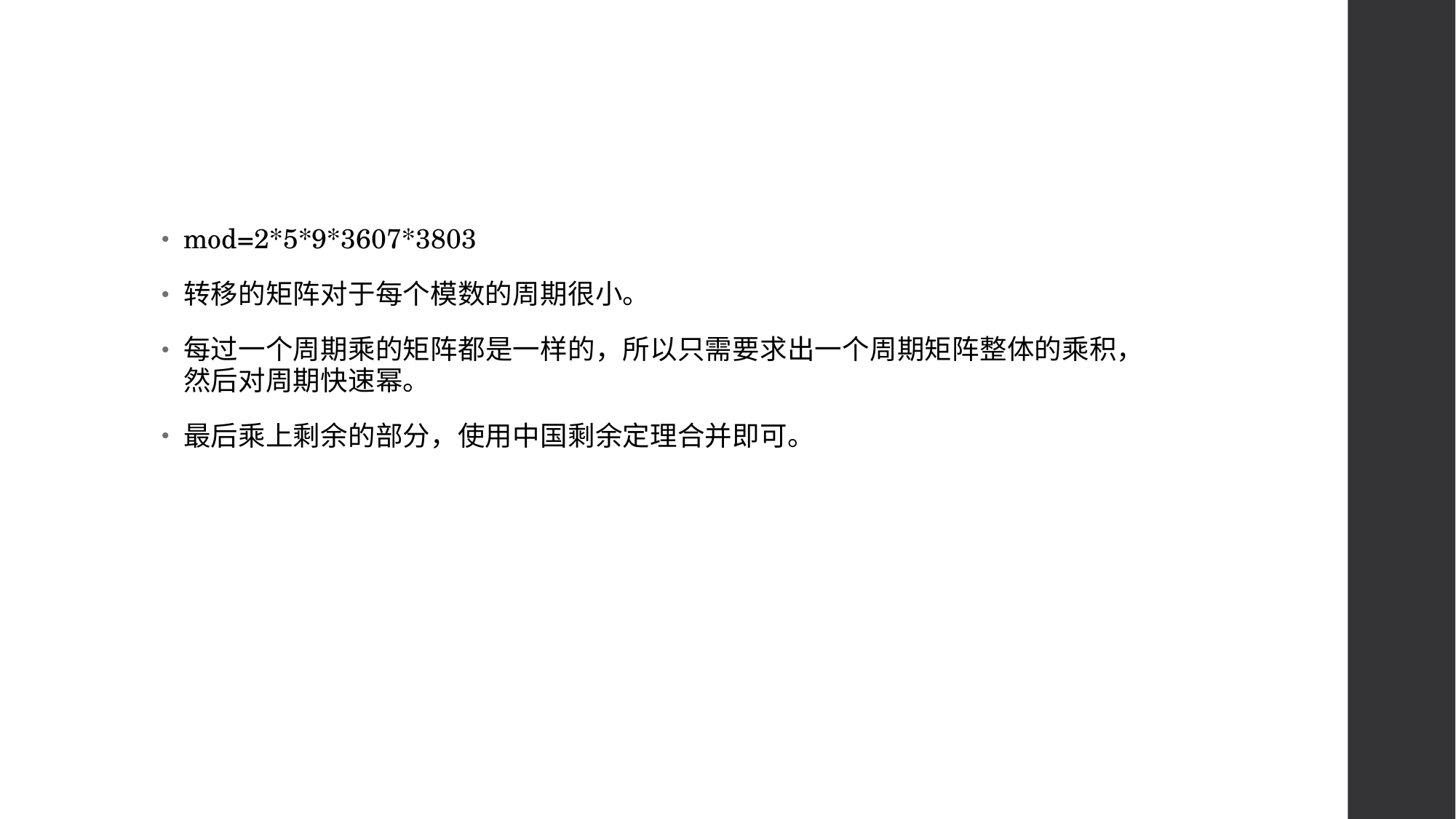

#
mod=2*5*9*3607*3803
转移的矩阵对于每个模数的周期很小。
每过一个周期乘的矩阵都是一样的，所以只需要求出一个周期矩阵整体的乘积，然后对周期快速幂。
最后乘上剩余的部分，使用中国剩余定理合并即可。